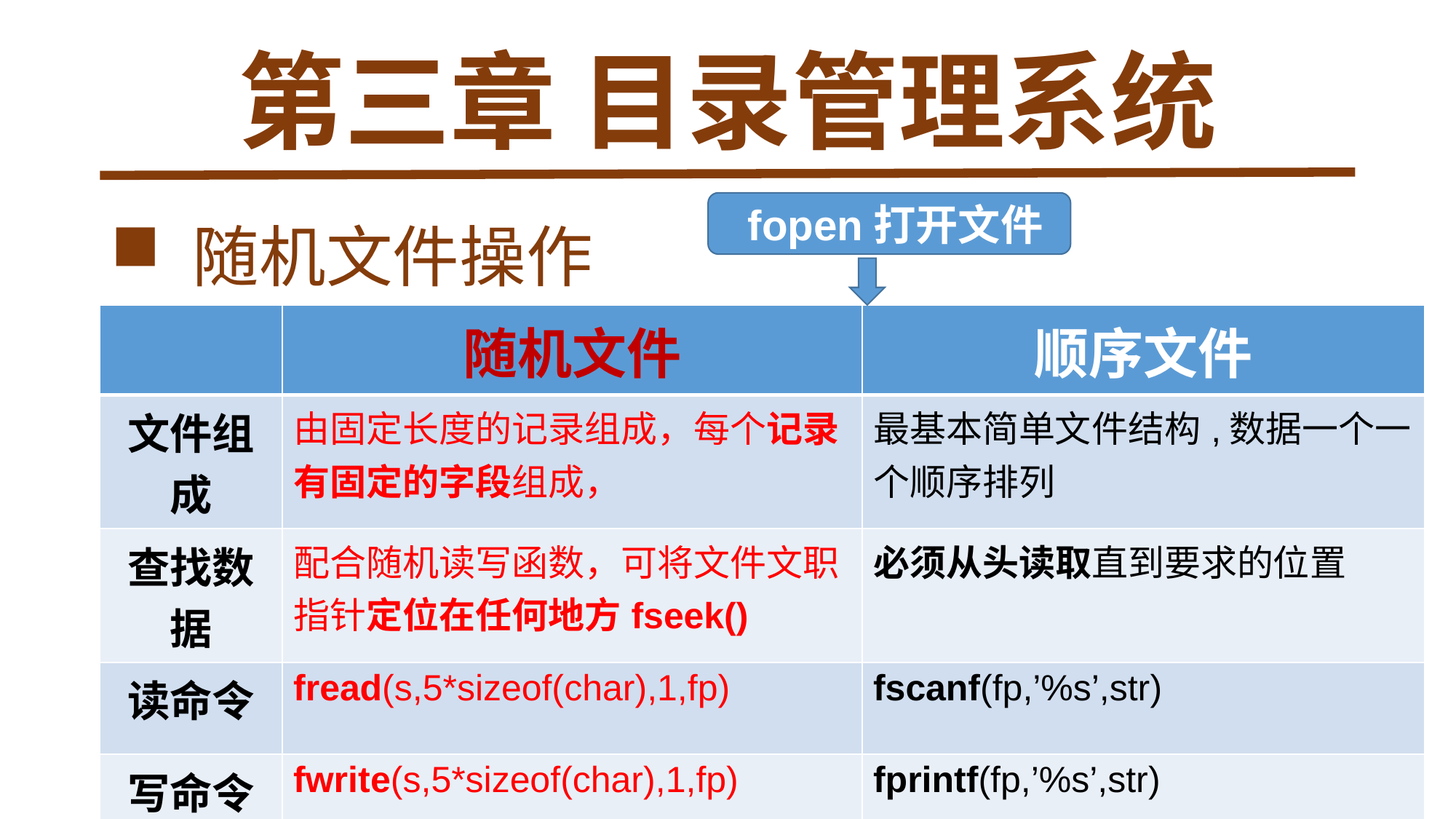

# 第三章 目录管理系统
 fopen打开文件
 随机文件操作

|  | 随机文件 | 顺序文件 |
| --- | --- | --- |
| 文件组成 | 由固定长度的记录组成，每个记录有固定的字段组成， | 最基本简单文件结构,数据一个一个顺序排列 |
| 查找数据 | 配合随机读写函数，可将文件文职指针定位在任何地方fseek() | 必须从头读取直到要求的位置 |
| 读命令 | fread(s,5\*sizeof(char),1,fp) | fscanf(fp,’%s’,str) |
| 写命令 | fwrite(s,5\*sizeof(char),1,fp) | fprintf(fp,’%s’,str) |